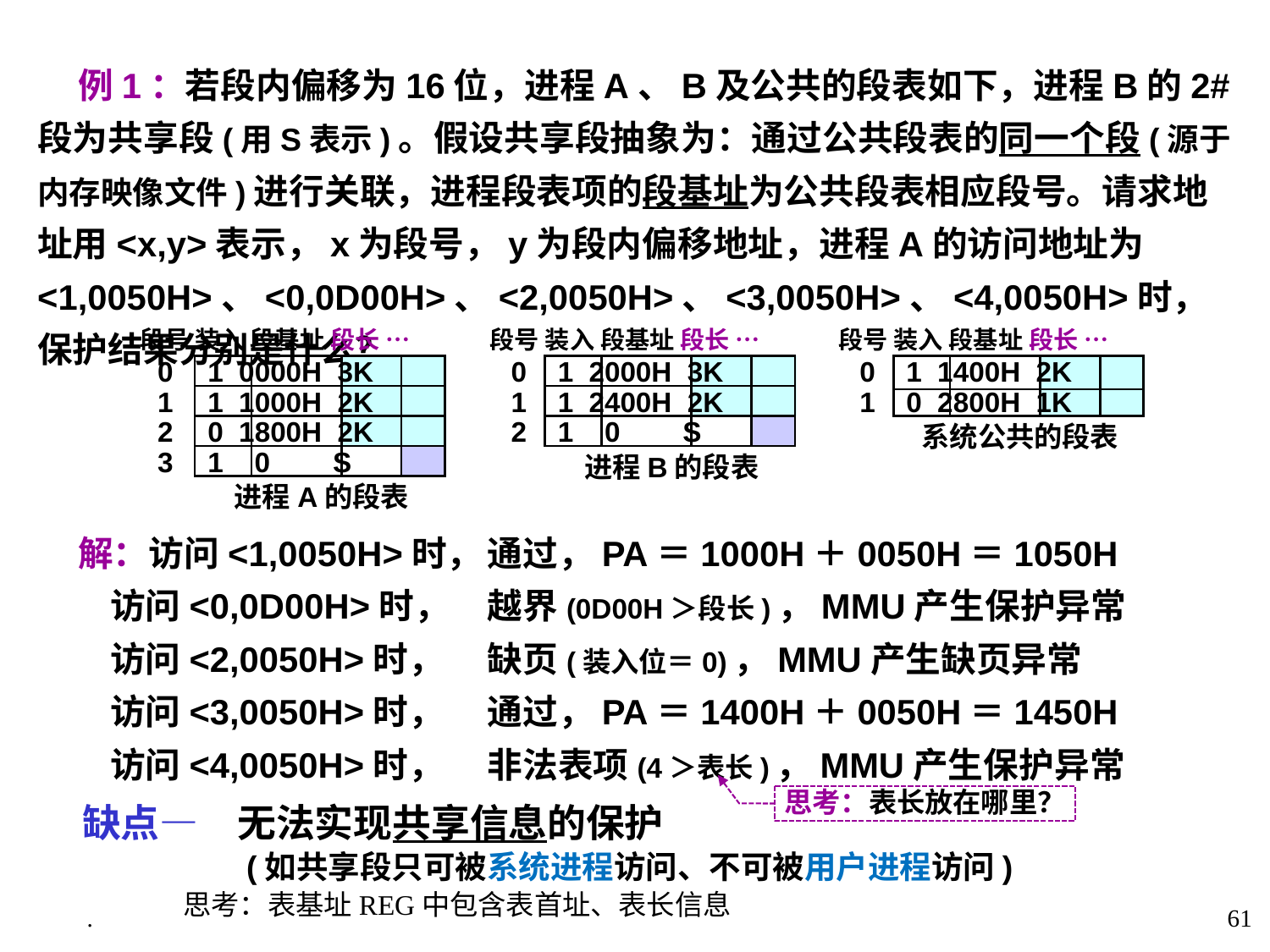

例1：若段内偏移为16位，进程A、B及公共的段表如下，进程B的2#段为共享段(用S表示)。假设共享段抽象为：通过公共段表的同一个段(源于内存映像文件)进行关联，进程段表项的段基址为公共段表相应段号。请求地址用<x,y>表示，x为段号，y为段内偏移地址，进程A的访问地址为<1,0050H>、<0,0D00H>、<2,0050H>、<3,0050H>、<4,0050H>时，保护结果分别是什么？
段号 装入 段基址 段长 …
段号 装入 段基址 段长 …
段号 装入 段基址 段长 …
0
1
2
 1  2000H  3K
 1  2400H  2K
 1    0        S

 1  1400H  2K
 0  2800H  1K

0
1
2
3
0
1
 1  0000H  3K
 1  1000H  2K
 0  1800H  2K
 1    0        S

系统公共的段表

进程B的段表
进程A的段表
    解：访问<1,0050H>时，
        访问<0,0D00H>时，
        访问<2,0050H>时，
        访问<3,0050H>时，
        访问<4,0050H>时，
通过，PA＝1000H＋0050H＝1050H
越界(0D00H＞段长)，MMU产生保护异常
缺页(装入位＝0)，MMU产生缺页异常
通过，PA＝1400H＋0050H＝1450H
非法表项(4＞表长)，MMU产生保护异常
    缺点—
无法实现共享信息的保护
 (如共享段只可被系统进程访问、不可被用户进程访问)
思考：表长放在哪里？
思考：表基址REG中包含表首址、表长信息
.
61